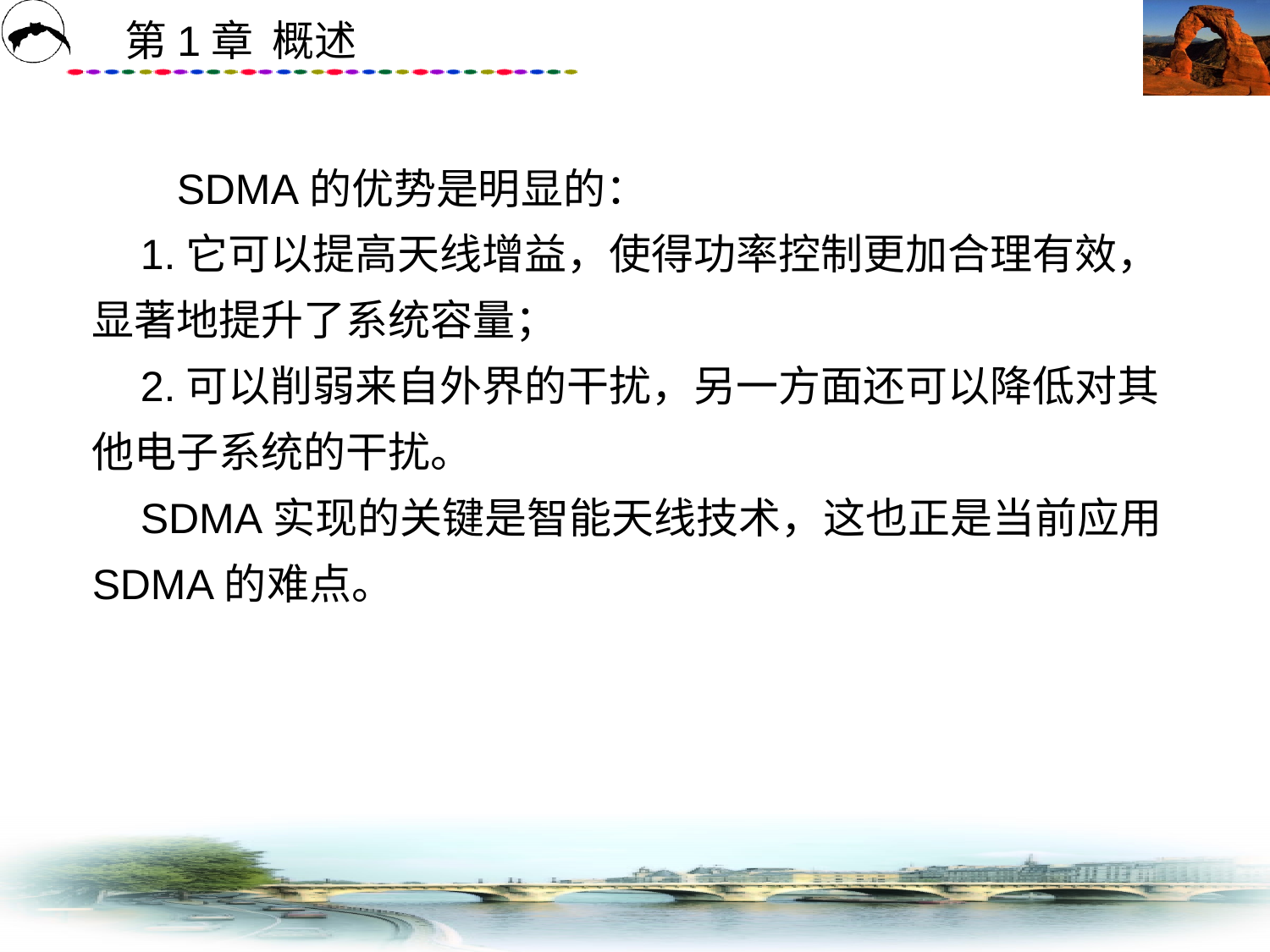

# SDMA的优势是明显的： 1.它可以提高天线增益，使得功率控制更加合理有效，显著地提升了系统容量； 2.可以削弱来自外界的干扰，另一方面还可以降低对其他电子系统的干扰。 SDMA实现的关键是智能天线技术，这也正是当前应用SDMA的难点。